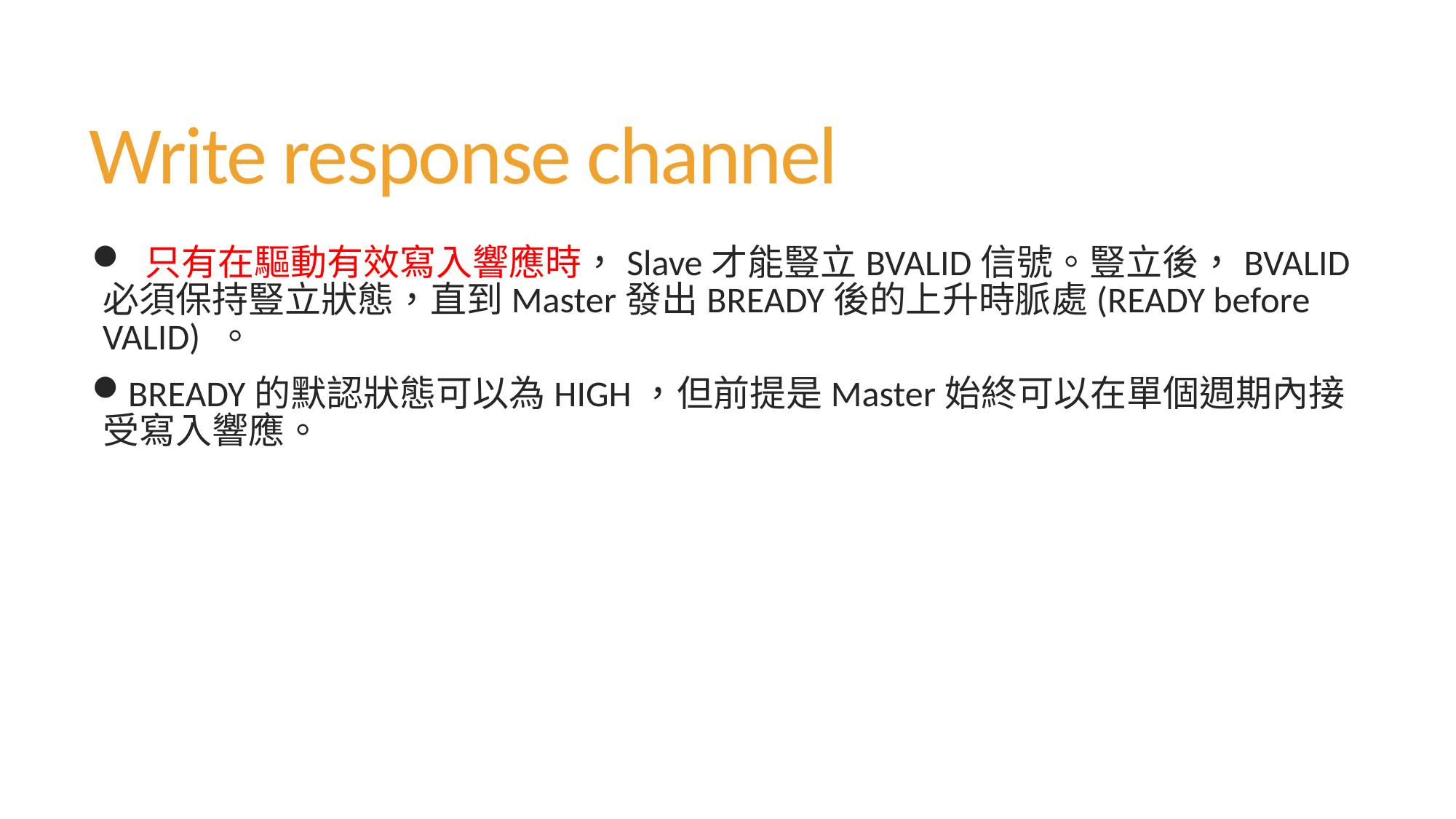

# Write response channel
 只有在驅動有效寫入響應時，Slave才能豎立BVALID信號。豎立後，BVALID必須保持豎立狀態，直到Master發出BREADY後的上升時脈處(READY before VALID) 。
BREADY的默認狀態可以為HIGH，但前提是Master始終可以在單個週期內接受寫入響應。